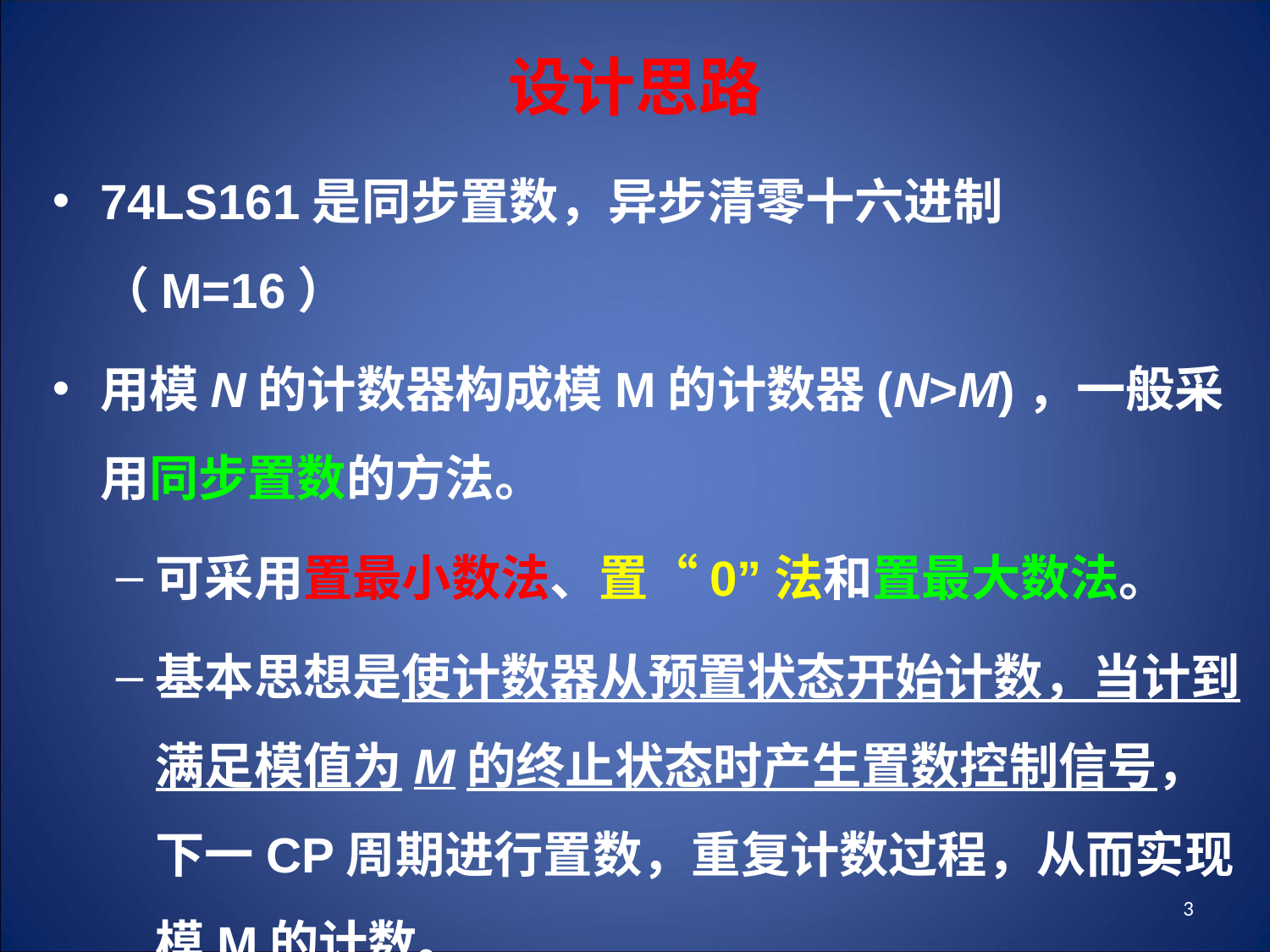

# 设计思路
74LS161是同步置数，异步清零十六进制（M=16）
用模N的计数器构成模M的计数器(N>M)，一般采用同步置数的方法。
可采用置最小数法、置“0”法和置最大数法。
基本思想是使计数器从预置状态开始计数，当计到满足模值为M的终止状态时产生置数控制信号，下一CP周期进行置数，重复计数过程，从而实现模M的计数。
3